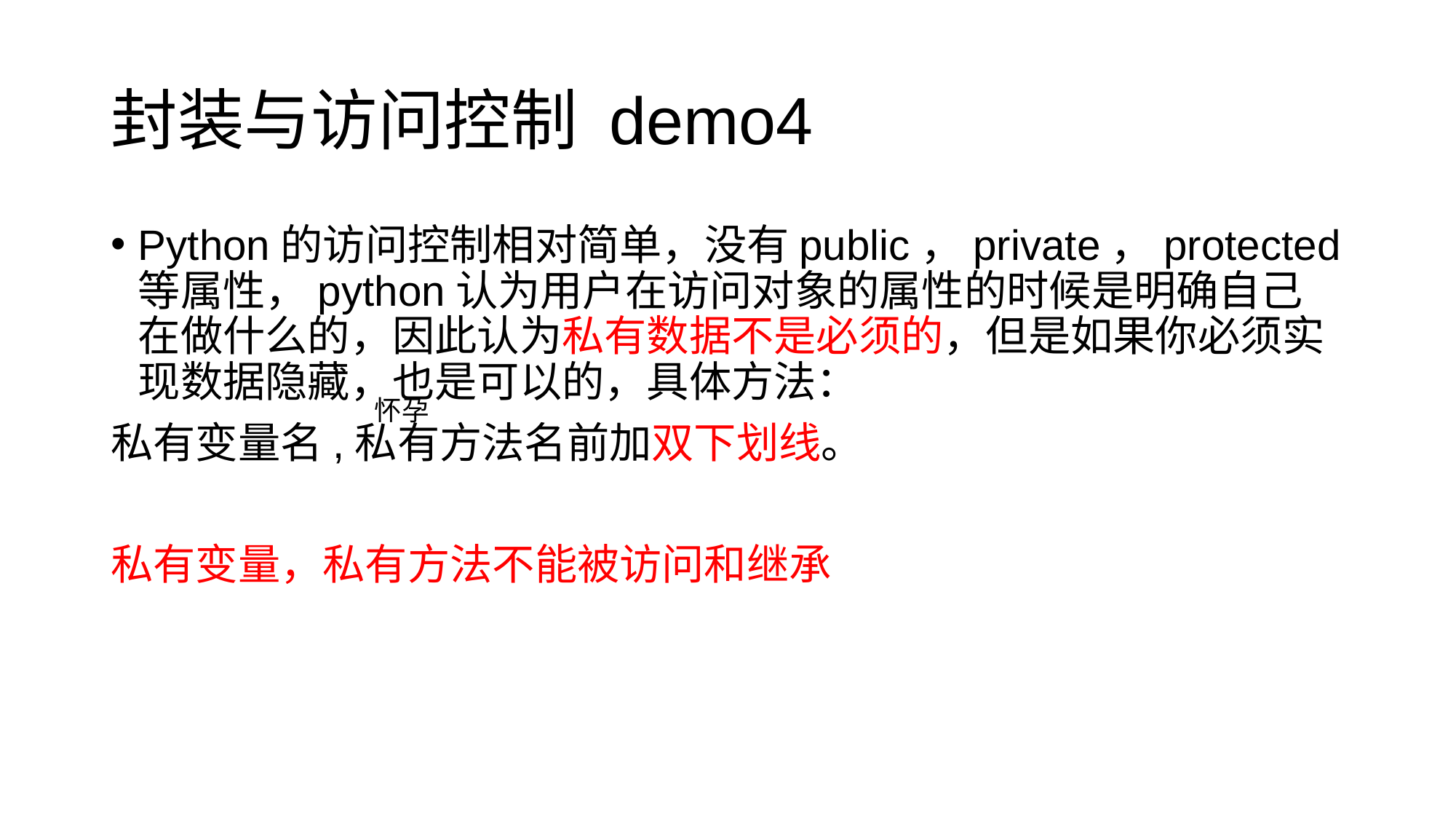

# 封装与访问控制 demo4
Python的访问控制相对简单，没有public，private，protected等属性，python认为用户在访问对象的属性的时候是明确自己在做什么的，因此认为私有数据不是必须的，但是如果你必须实现数据隐藏，也是可以的，具体方法：
私有变量名,私有方法名前加双下划线。

私有变量，私有方法不能被访问和继承

怀孕